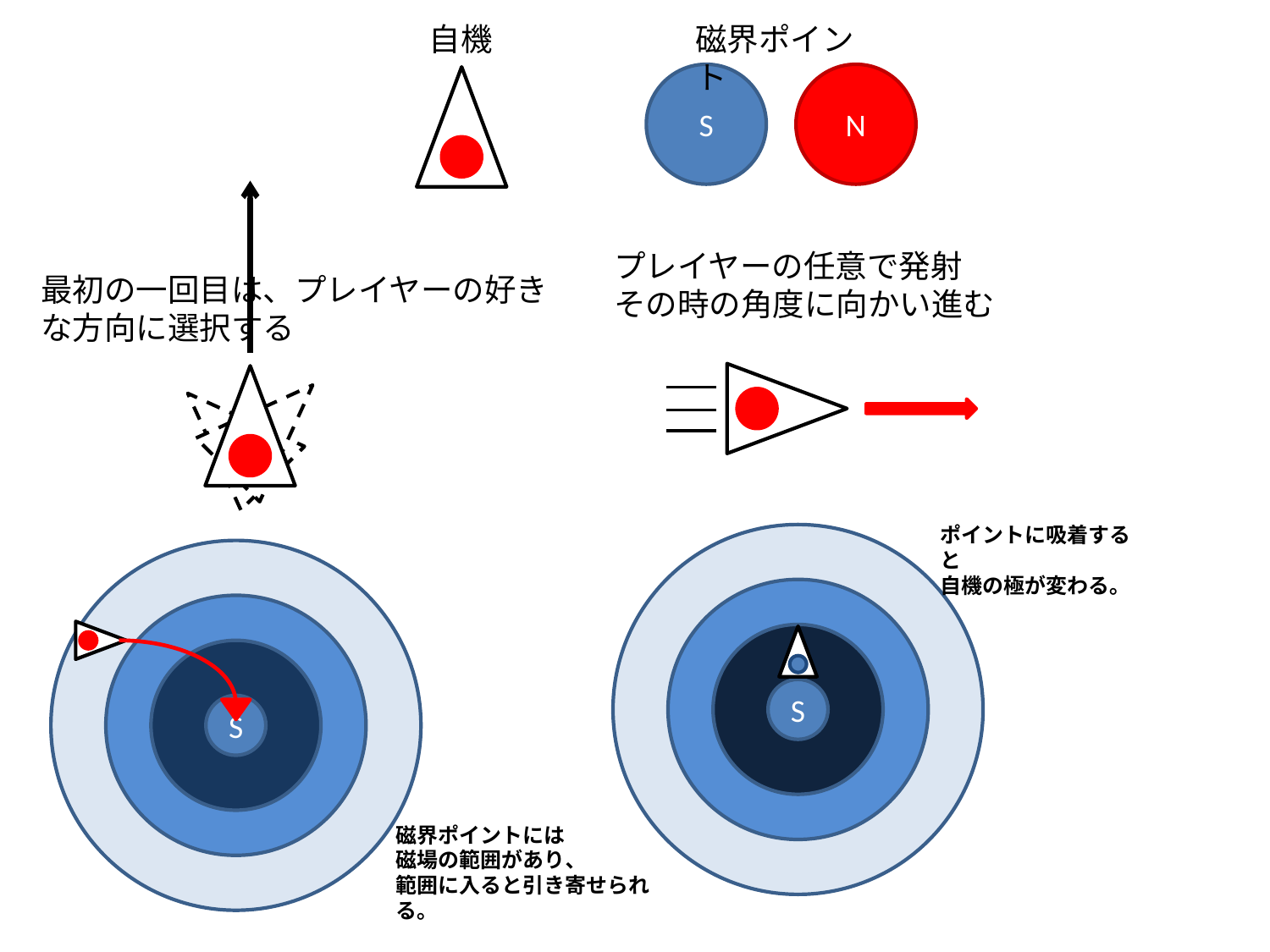

自機
磁界ポイント
S
N

プレイヤーの任意で発射
その時の角度に向かい進む
最初の一回目は、プレイヤーの好きな方向に選択する

ポイントに吸着すると
自機の極が変わる｡

S

S

磁界ポイントには
磁場の範囲があり､
範囲に入ると引き寄せられる｡